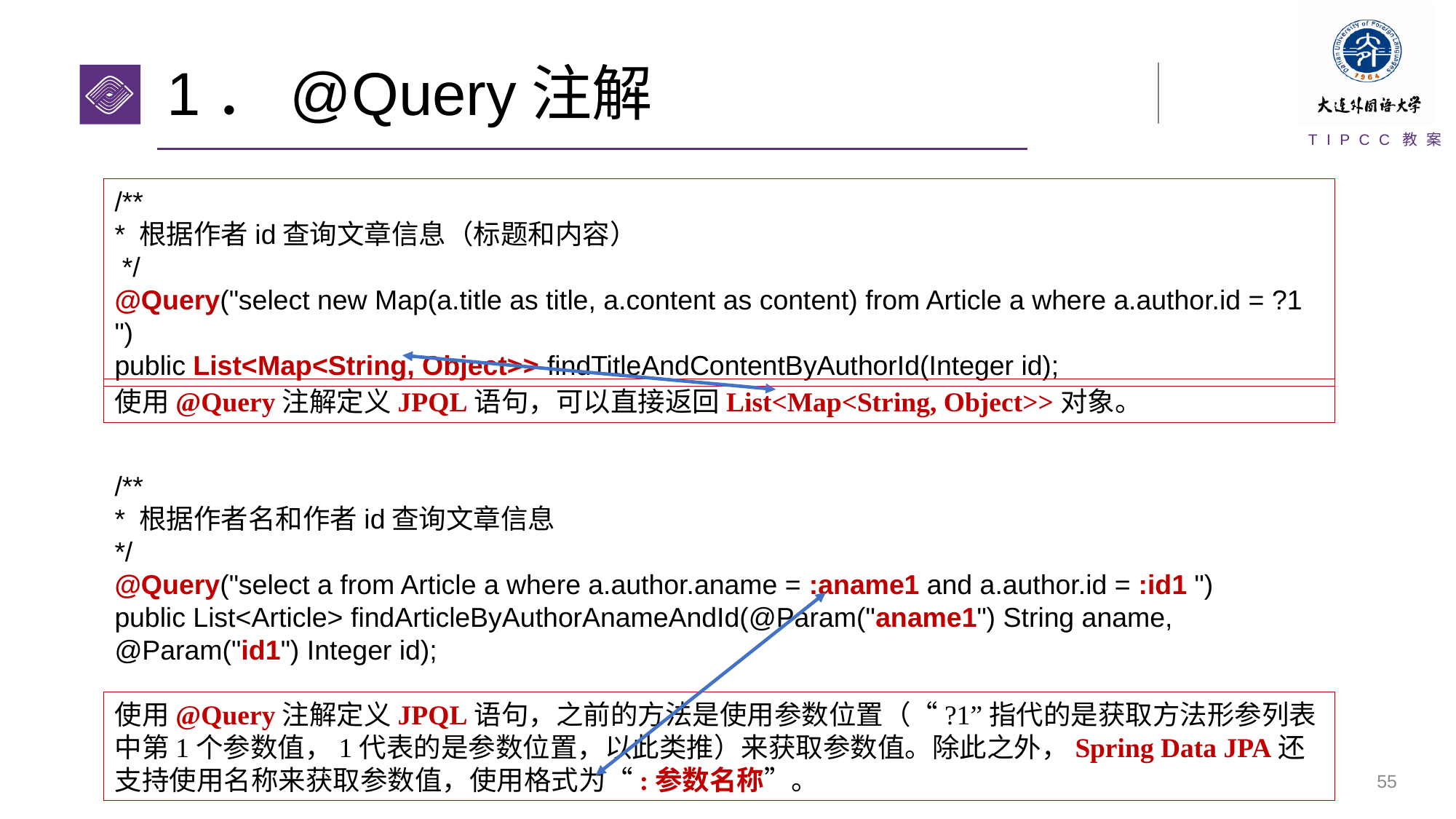

# 1．@Query注解
/**
* 根据作者id查询文章信息（标题和内容）
 */
@Query("select new Map(a.title as title, a.content as content) from Article a where a.author.id = ?1 ")
public List<Map<String, Object>> findTitleAndContentByAuthorId(Integer id);
使用@Query注解定义JPQL语句，可以直接返回List<Map<String, Object>>对象。
/**
* 根据作者名和作者id查询文章信息
*/
@Query("select a from Article a where a.author.aname = :aname1 and a.author.id = :id1 ")
public List<Article> findArticleByAuthorAnameAndId(@Param("aname1") String aname, @Param("id1") Integer id);
使用@Query注解定义JPQL语句，之前的方法是使用参数位置（“?1”指代的是获取方法形参列表中第1个参数值，1代表的是参数位置，以此类推）来获取参数值。除此之外，Spring Data JPA还支持使用名称来获取参数值，使用格式为“:参数名称”。
55